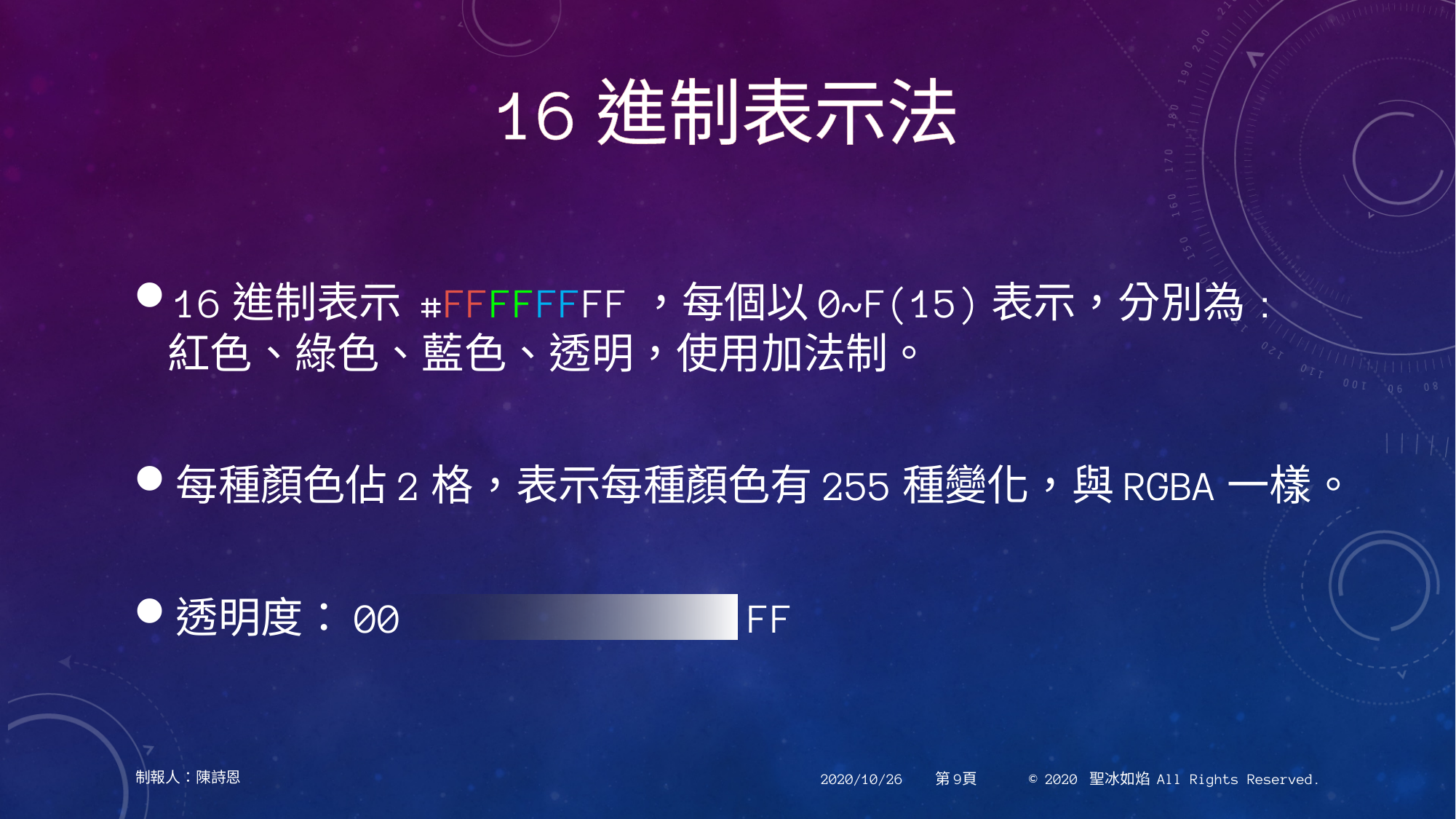

# 16進制表示法
16進制表示 #FFFFFFFF，每個以0~F(15)表示，分別為:紅色、綠色、藍色、透明，使用加法制。

每種顏色佔2格，表示每種顏色有255種變化，與RGBA一樣。

透明度：00               FF

第9頁
制報人：陳詩恩
2020/10/26